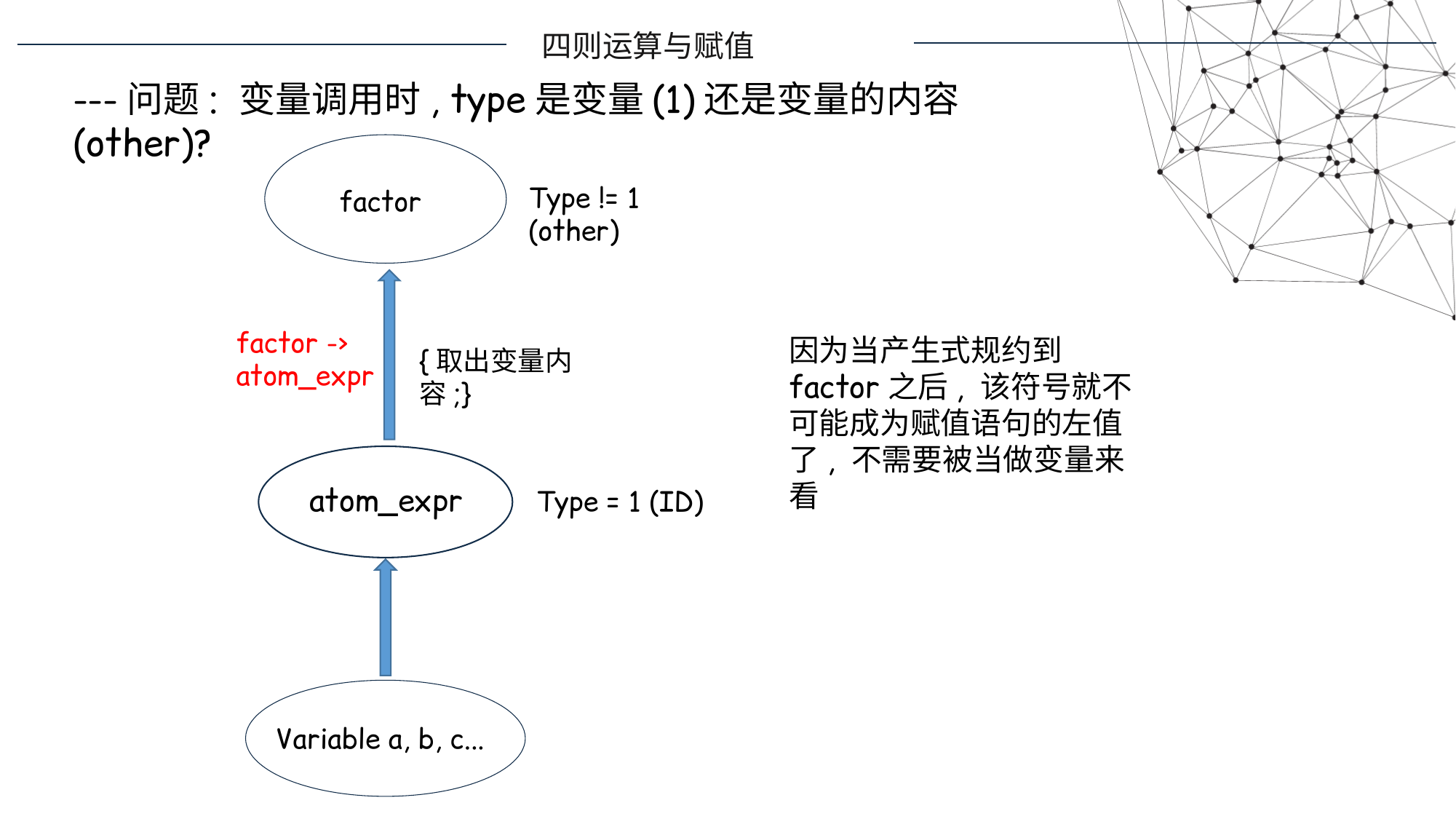

四则运算与赋值
---问题: 变量调用时, type是变量(1)还是变量的内容(other)?

Type != 1 (other)
   factor

factor -> atom_expr
因为当产生式规约到factor之后, 该符号就不可能成为赋值语句的左值了, 不需要被当做变量来看
{取出变量内容;}

atom_expr
Type = 1 (ID)

Variable a, b, c...